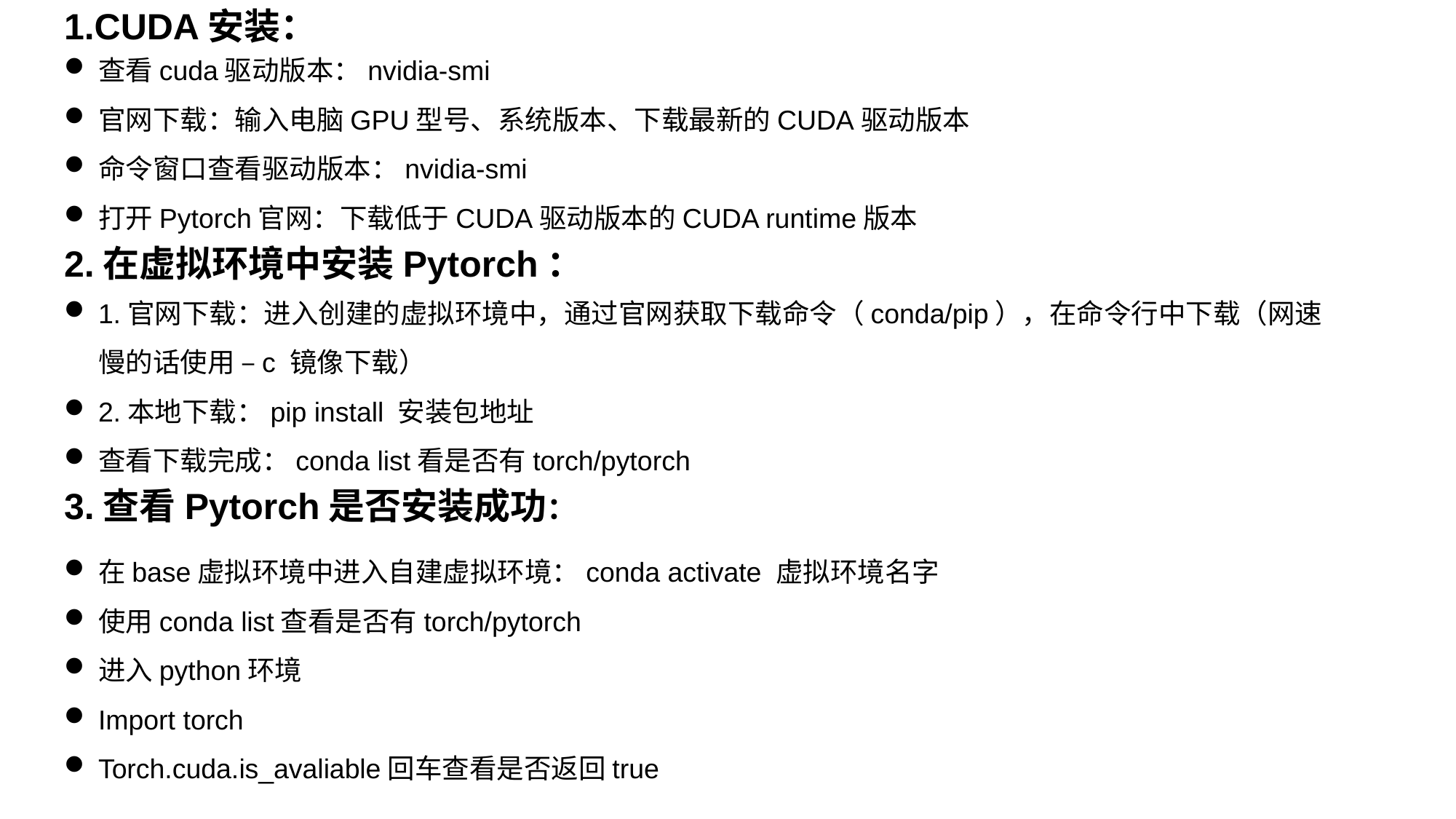

1.CUDA安装：
查看cuda驱动版本：nvidia-smi
官网下载：输入电脑GPU型号、系统版本、下载最新的CUDA驱动版本
命令窗口查看驱动版本：nvidia-smi
打开Pytorch官网：下载低于CUDA驱动版本的CUDA runtime版本
2.在虚拟环境中安装Pytorch：
1.官网下载：进入创建的虚拟环境中，通过官网获取下载命令（conda/pip），在命令行中下载（网速慢的话使用 –c 镜像下载）
2.本地下载：pip install 安装包地址
查看下载完成：conda list看是否有torch/pytorch
3.查看Pytorch是否安装成功：
在base虚拟环境中进入自建虚拟环境：conda activate 虚拟环境名字
使用conda list查看是否有torch/pytorch
进入python环境
Import torch
Torch.cuda.is_avaliable回车查看是否返回true